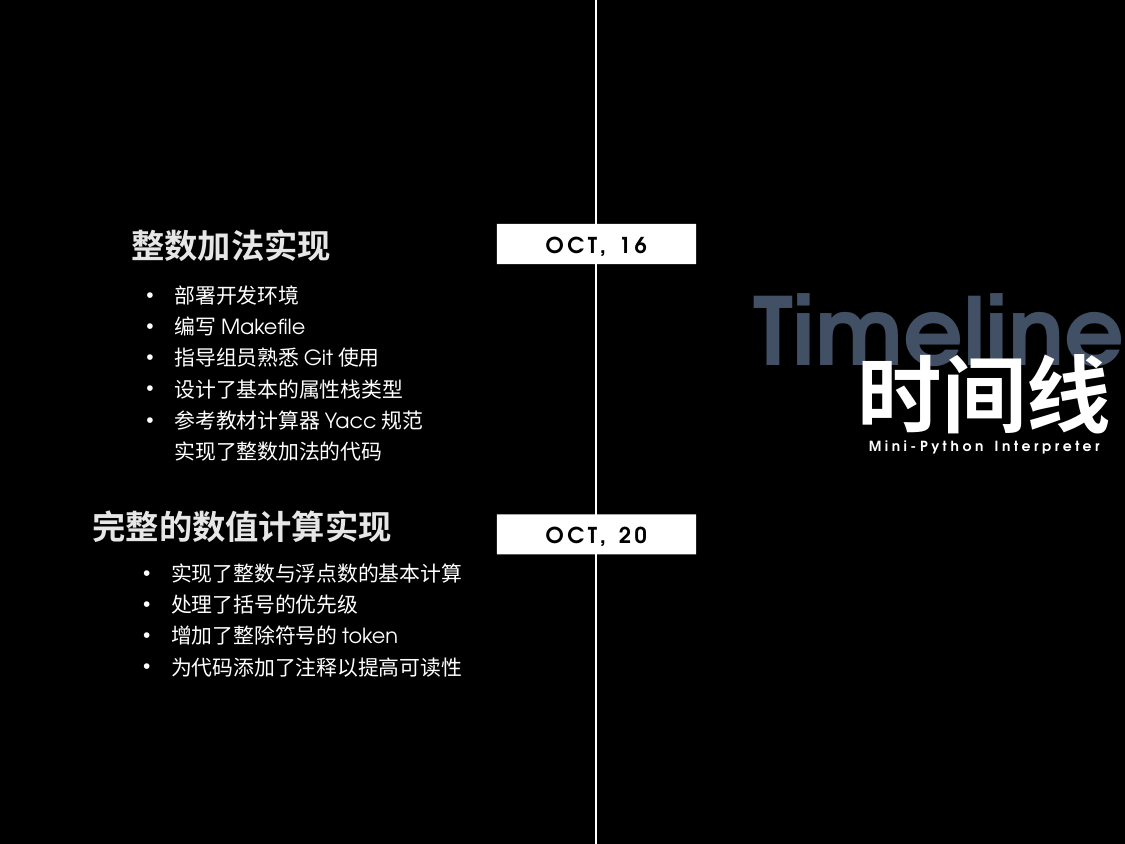

整数加法实现
部署开发环境
编写Makefile
指导组员熟悉Git使用
设计了基本的属性栈类型
参考教材计算器Yacc规范实现了整数加法的代码

OCT, 16
Timeline
时间线
Mini-Python Interpreter
完整的数值计算实现
实现了整数与浮点数的基本计算
处理了括号的优先级
增加了整除符号的token
为代码添加了注释以提高可读性

OCT, 20